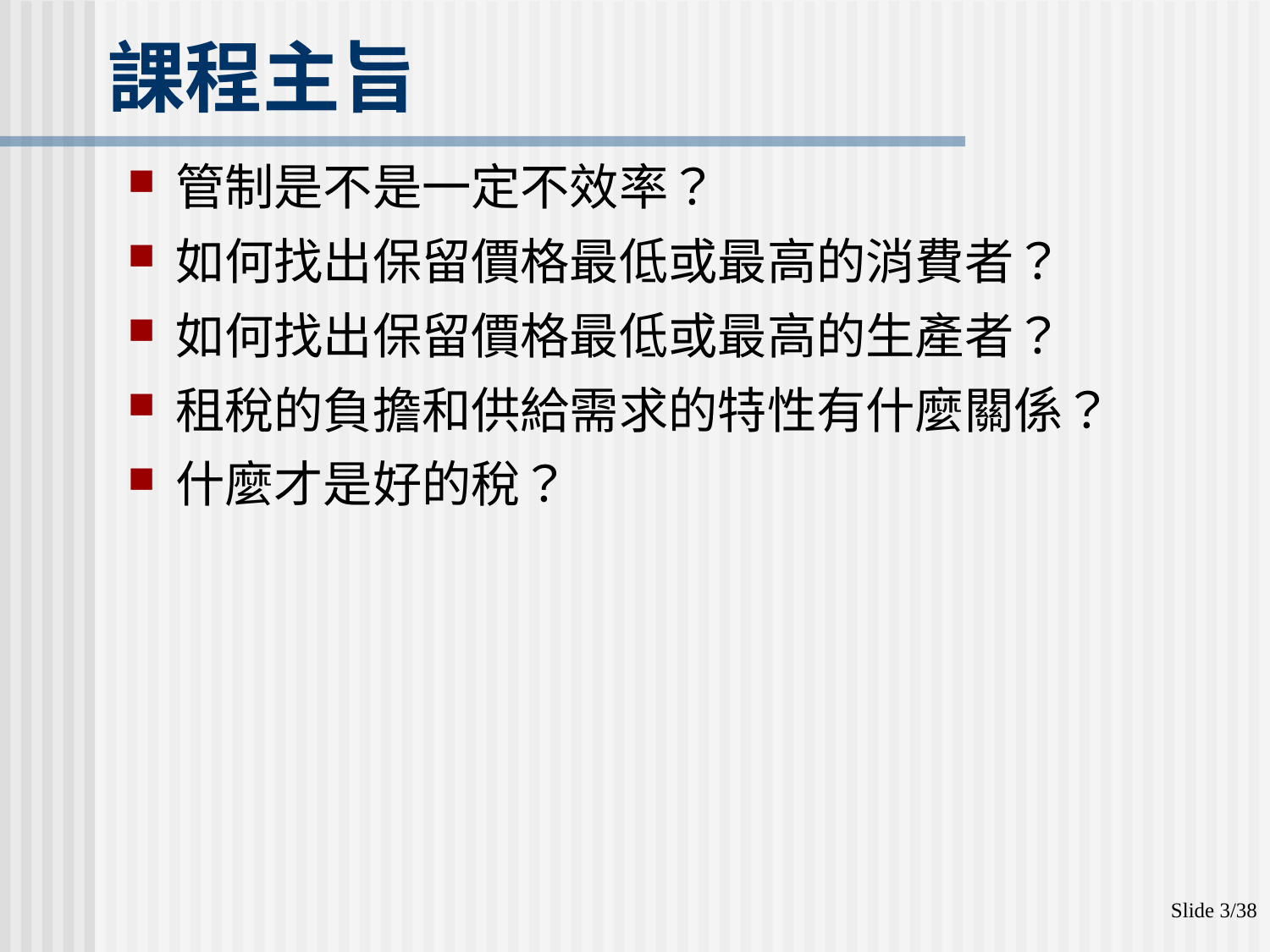

# 課程主旨
管制是不是一定不效率？
如何找出保留價格最低或最高的消費者？
如何找出保留價格最低或最高的生產者？
租稅的負擔和供給需求的特性有什麼關係？
什麼才是好的稅？

Slide 3/38